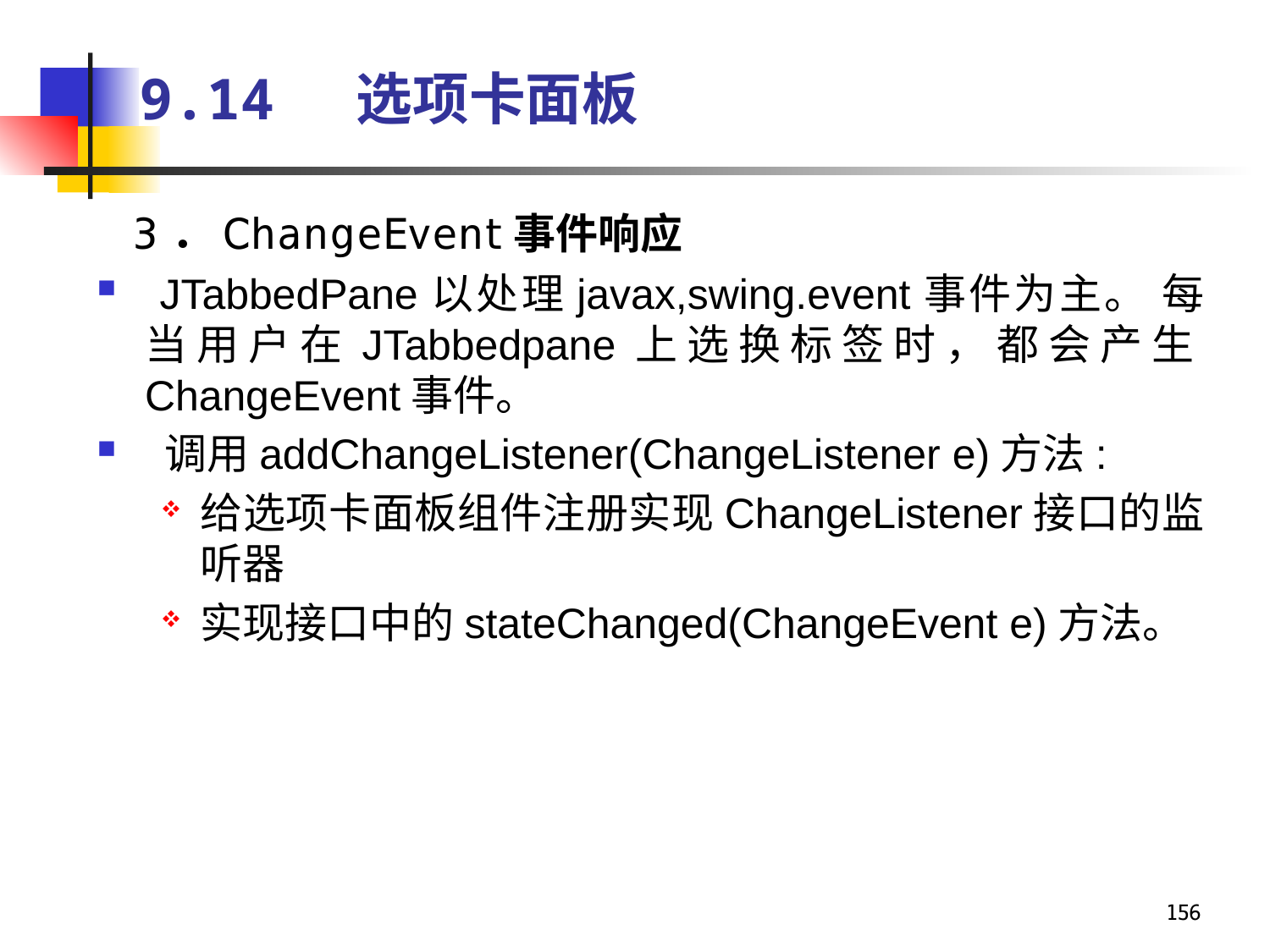

# 9.14  选项卡面板
   3．ChangeEvent事件响应
 JTabbedPane以处理javax,swing.event事件为主。 每当用户在JTabbedpane上选换标签时，都会产生ChangeEvent事件。
 调用addChangeListener(ChangeListener e)方法:
给选项卡面板组件注册实现ChangeListener接口的监听器
实现接口中的stateChanged(ChangeEvent e)方法。